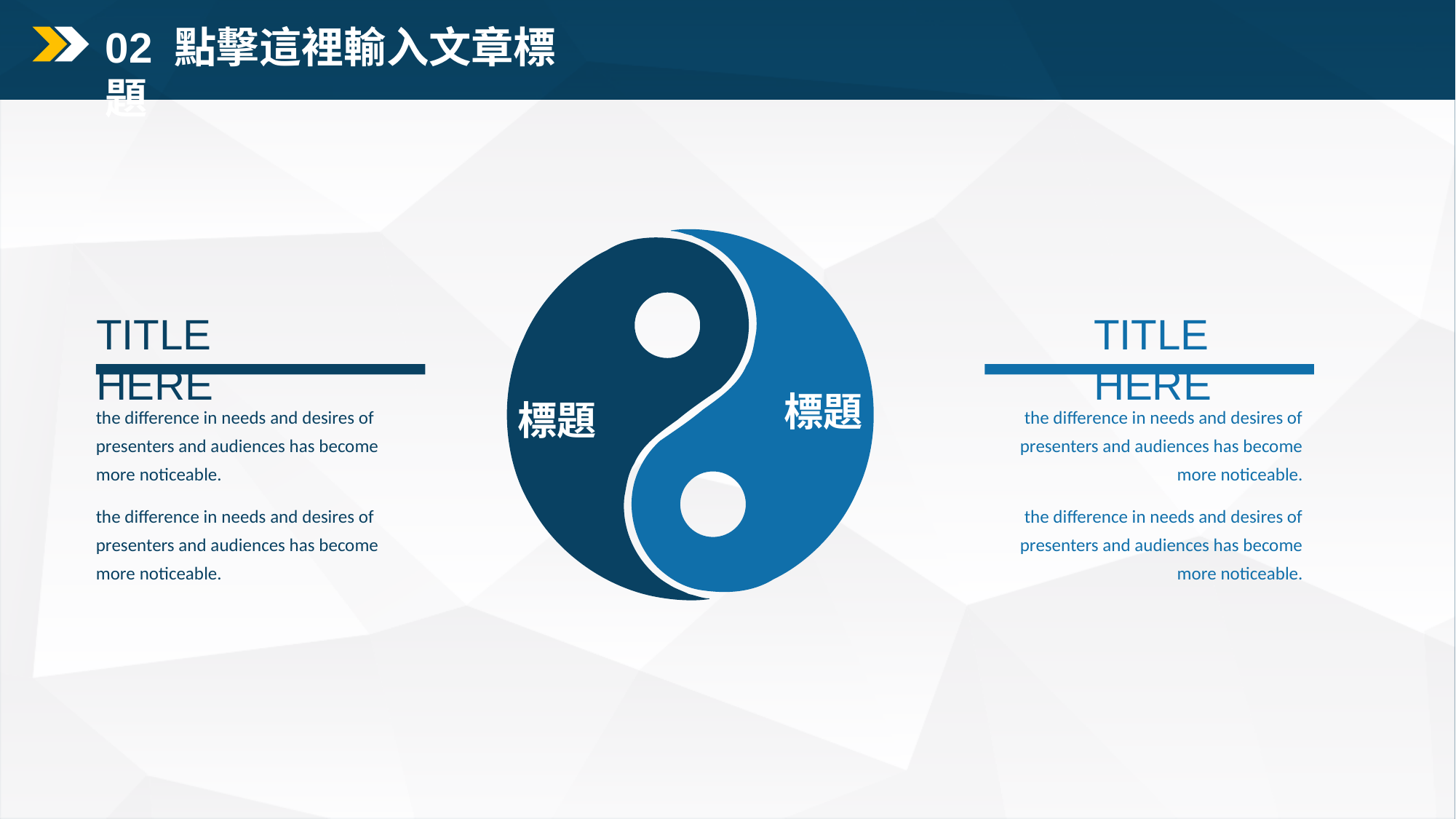

02 點擊這裡輸入文章標題

標題
標題
TITLE HERE
TITLE HERE

the difference in needs and desires of presenters and audiences has become more noticeable.
the difference in needs and desires of presenters and audiences has become more noticeable.
the difference in needs and desires of presenters and audiences has become more noticeable.
the difference in needs and desires of presenters and audiences has become more noticeable.